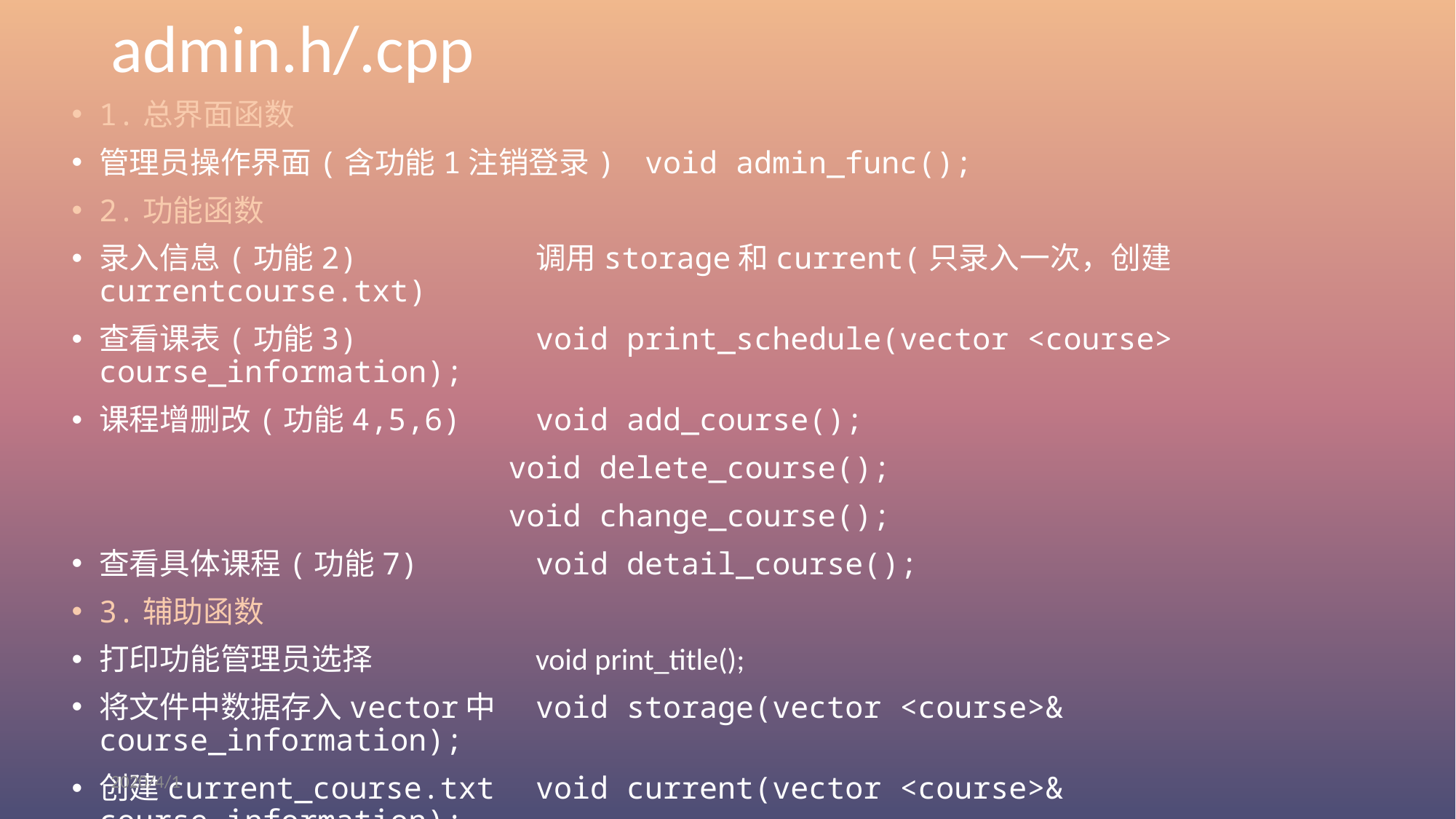

# admin.h/.cpp
1.总界面函数
管理员操作界面(含功能1注销登录)	void admin_func();
2.功能函数
录入信息(功能2)		调用storage和current(只录入一次，创建currentcourse.txt)
查看课表(功能3)		void print_schedule(vector <course> course_information);
课程增删改(功能4,5,6)	void add_course();
				void delete_course();
				void change_course();
查看具体课程(功能7)		void detail_course();
3.辅助函数
打印功能管理员选择		void print_title();
将文件中数据存入vector中	void storage(vector <course>& course_information);
创建current_course.txt 	void current(vector <course>& course_information);
某门课学生/助教清单 (写在students.cpp中的辅助函数) 实现功能7
void stu_list(string courseID);	void ass_list(string courseID);
2020/4/1